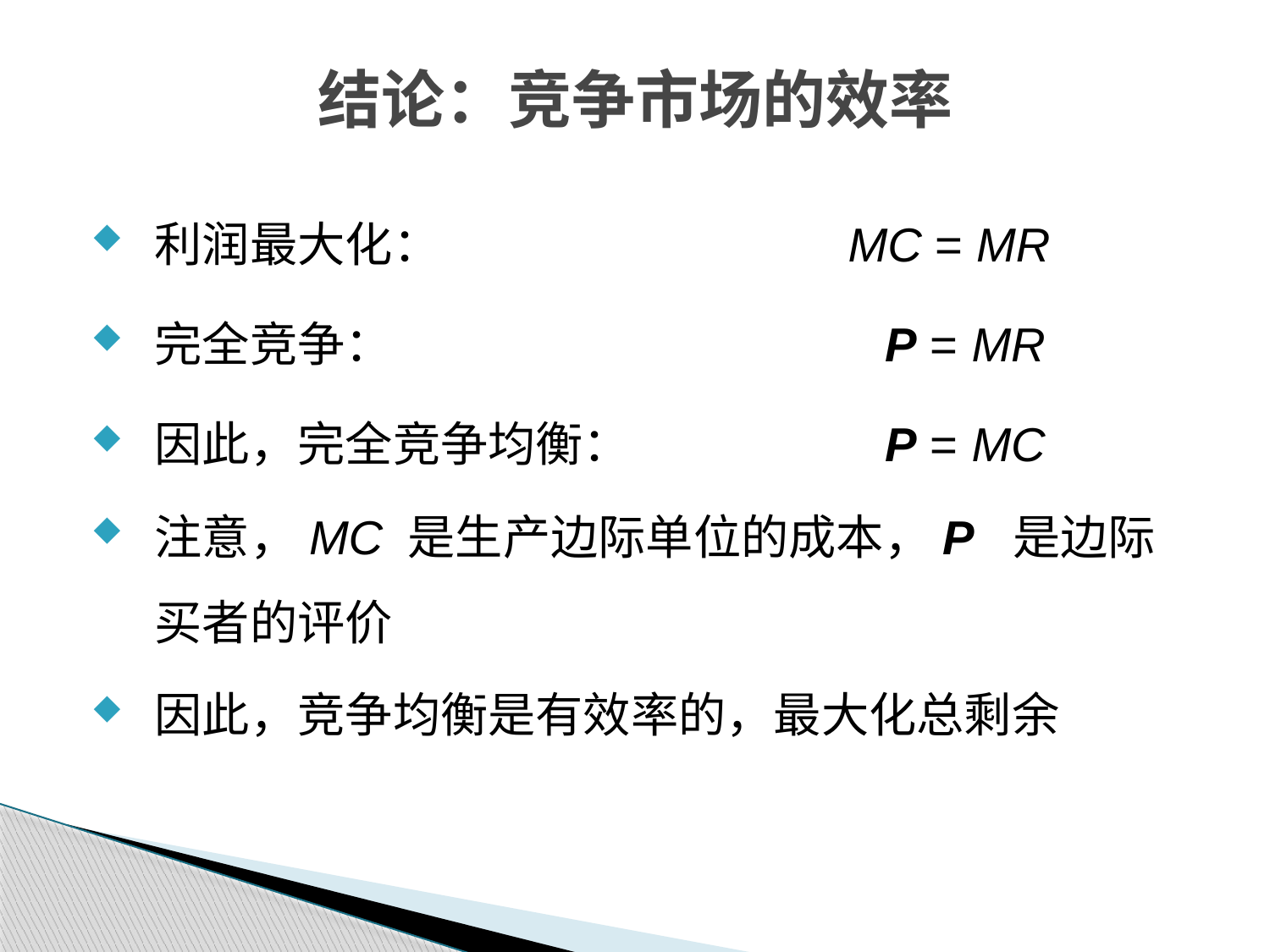

结论：竞争市场的效率
利润最大化：	MC = MR
完全竞争：	  P = MR
因此，完全竞争均衡：	  P = MC
注意，MC 是生产边际单位的成本，P  是边际买者的评价
因此，竞争均衡是有效率的，最大化总剩余